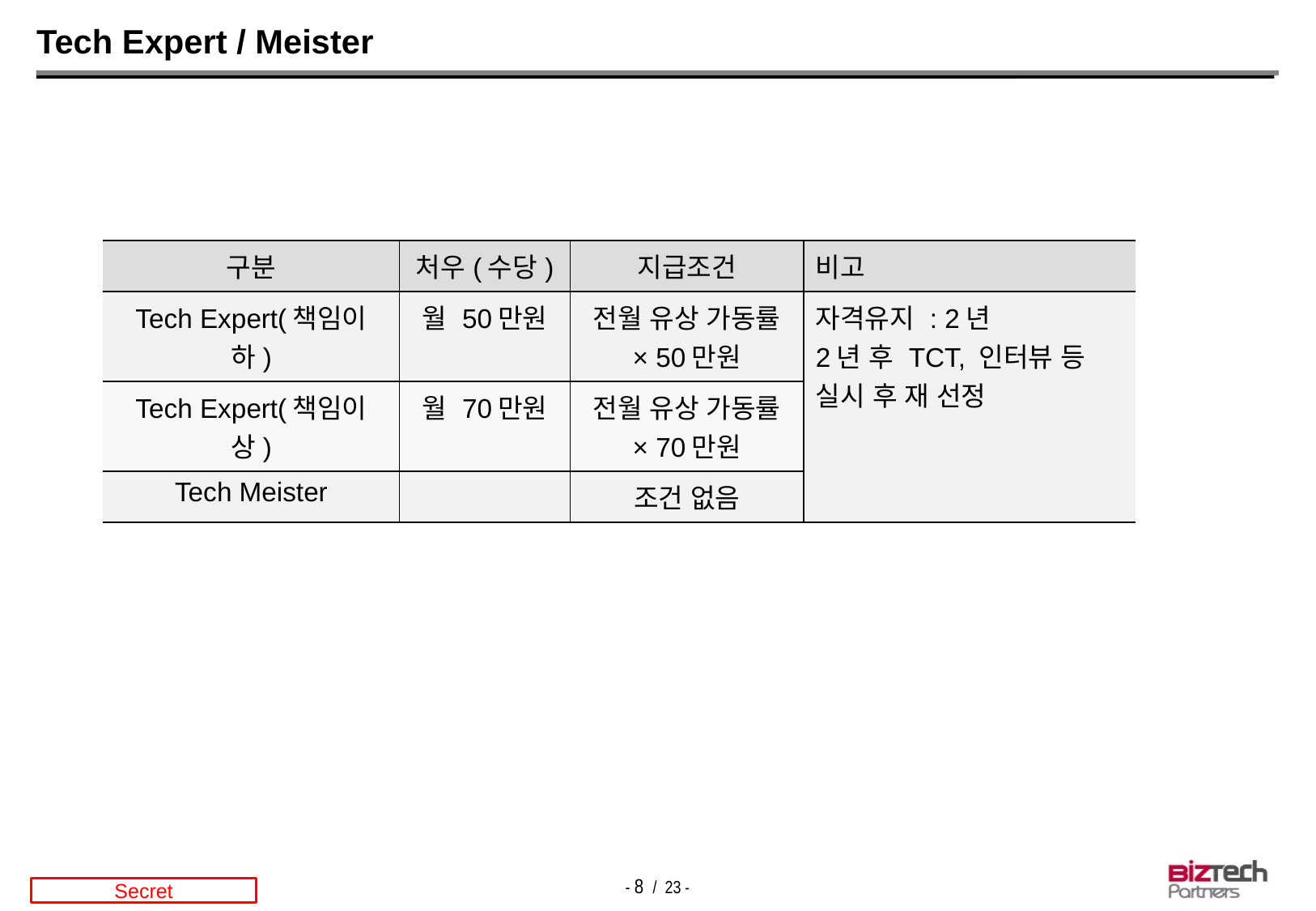

# Tech Expert / Meister
| 구분 | 처우(수당) | 지급조건 | 비고 |
| --- | --- | --- | --- |
| Tech Expert(책임이하) | 월 50만원 | 전월 유상 가동률 × 50만원 | 자격유지 : 2년 2년 후 TCT, 인터뷰 등 실시 후 재 선정 |
| Tech Expert(책임이상) | 월 70만원 | 전월 유상 가동률 × 70만원 |  |
| Tech Meister |  | 조건 없음 |  |